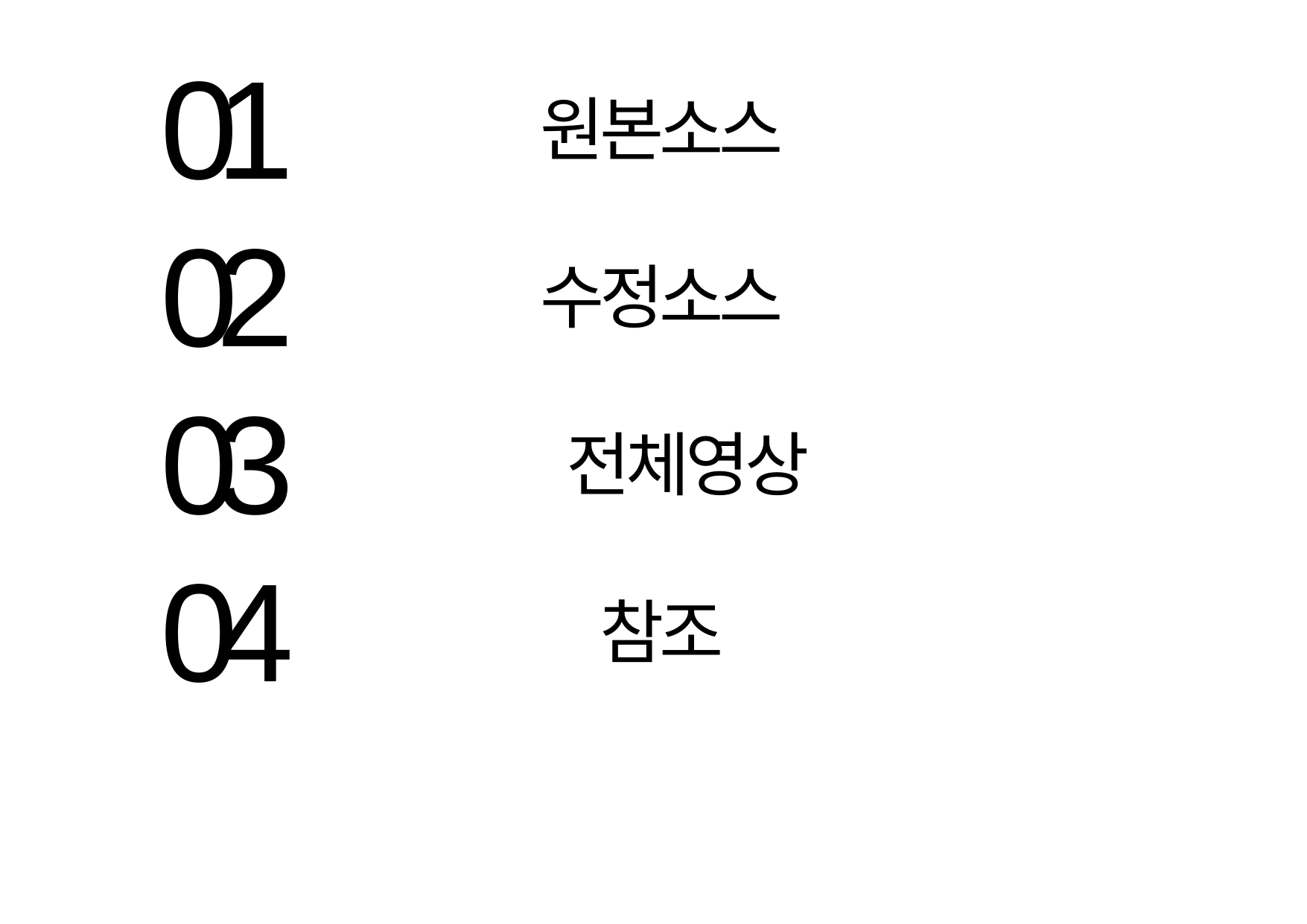

01
02
03
04
원본소스

수정소스

  전체영상

참조